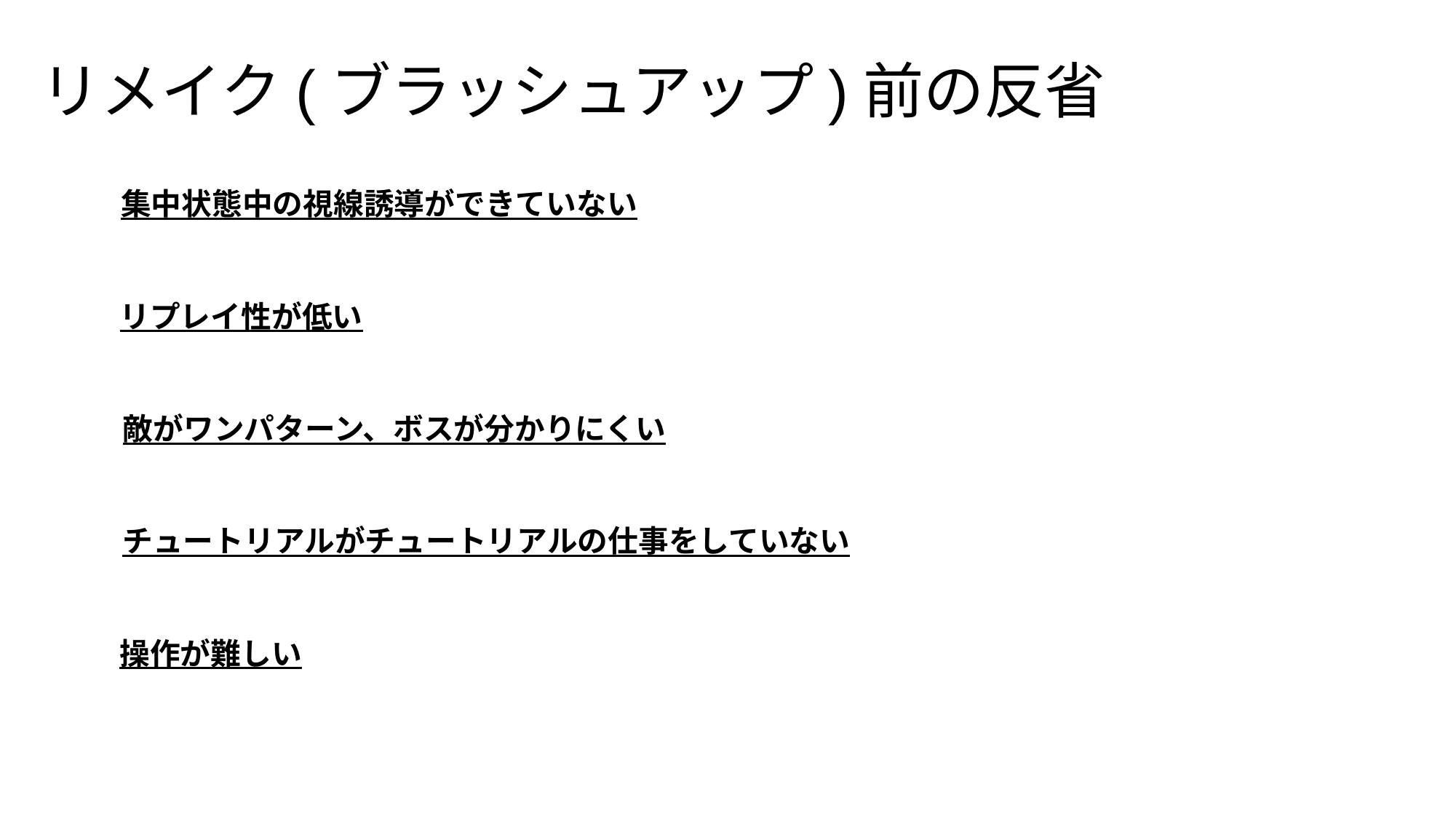

リメイク(ブラッシュアップ)前の反省
集中状態中の視線誘導ができていない
リプレイ性が低い
敵がワンパターン、ボスが分かりにくい
チュートリアルがチュートリアルの仕事をしていない
操作が難しい